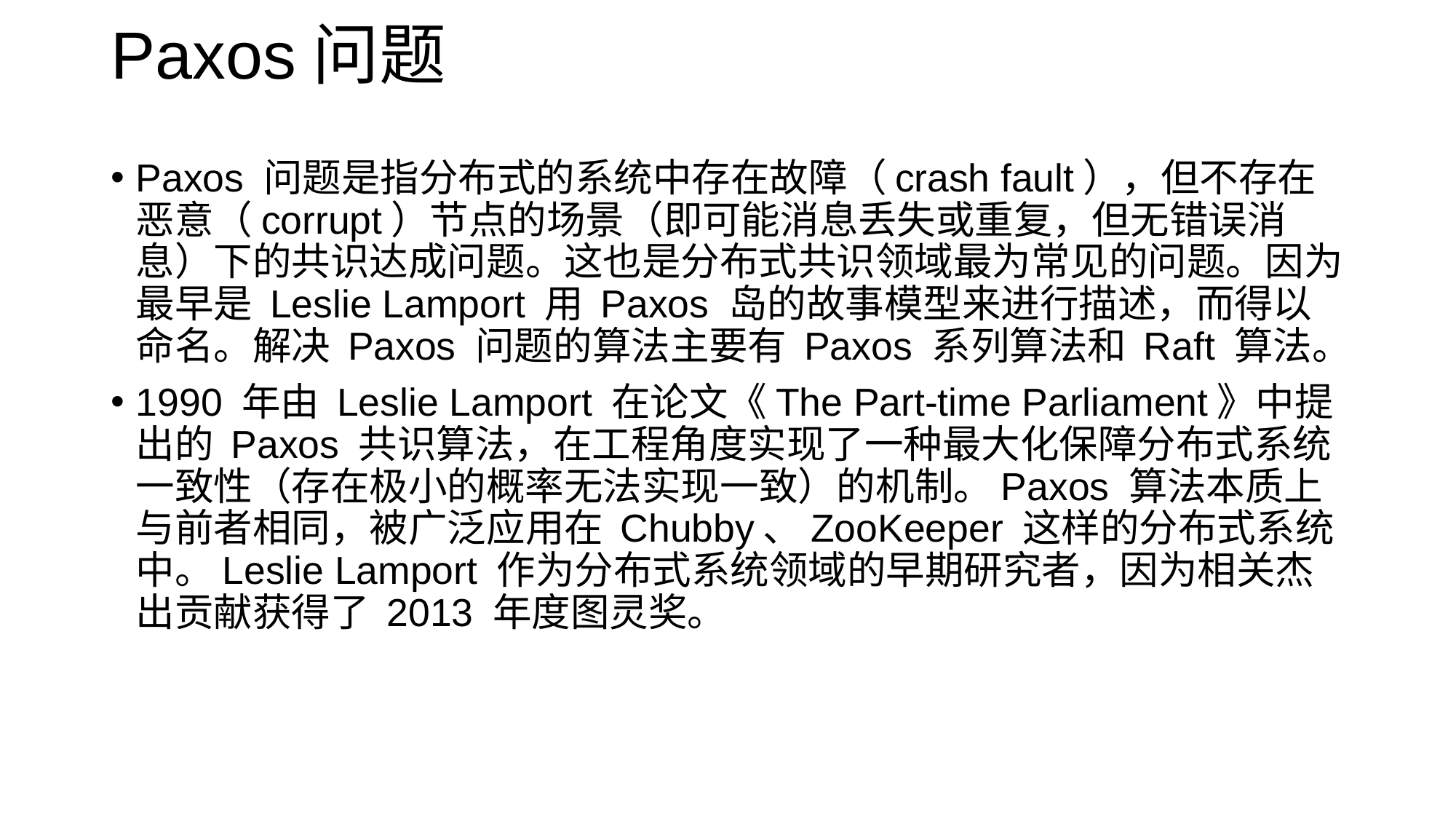

# Paxos问题
Paxos 问题是指分布式的系统中存在故障（crash fault），但不存在恶意（corrupt）节点的场景（即可能消息丢失或重复，但无错误消息）下的共识达成问题。这也是分布式共识领域最为常见的问题。因为最早是 Leslie Lamport 用 Paxos 岛的故事模型来进行描述，而得以命名。解决 Paxos 问题的算法主要有 Paxos 系列算法和 Raft 算法。
1990 年由 Leslie Lamport 在论文《The Part-time Parliament》中提出的 Paxos 共识算法，在工程角度实现了一种最大化保障分布式系统一致性（存在极小的概率无法实现一致）的机制。Paxos 算法本质上与前者相同，被广泛应用在 Chubby、ZooKeeper 这样的分布式系统中。Leslie Lamport 作为分布式系统领域的早期研究者，因为相关杰出贡献获得了 2013 年度图灵奖。